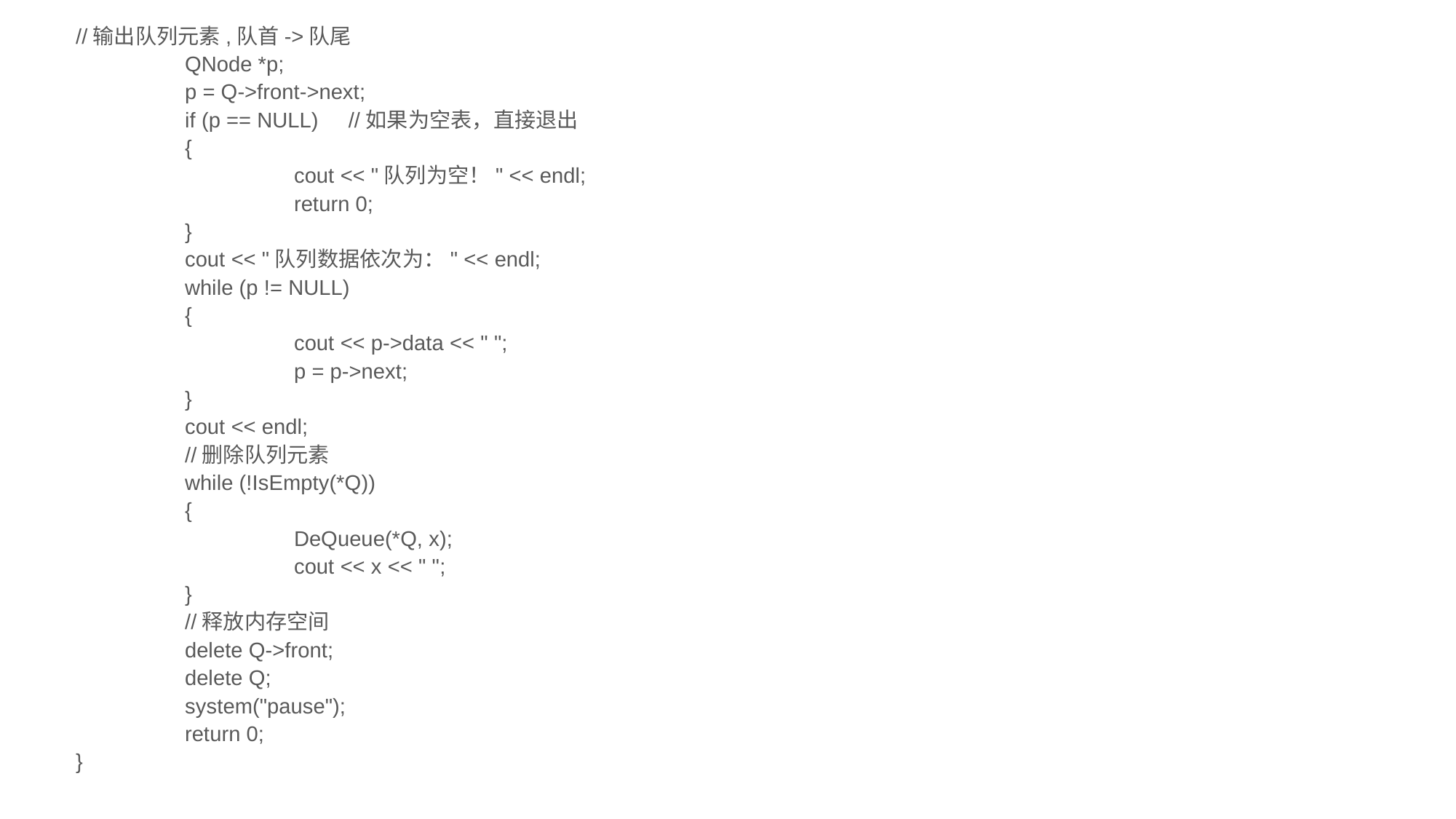

//输出队列元素,队首->队尾
	QNode *p;
	p = Q->front->next;
	if (p == NULL)     //如果为空表，直接退出
	{
		cout << "队列为空！" << endl;
		return 0;
	}
	cout << "队列数据依次为：" << endl;
	while (p != NULL)
	{
		cout << p->data << " ";
		p = p->next;
	}
	cout << endl;
	//删除队列元素
	while (!IsEmpty(*Q))
	{
		DeQueue(*Q, x);
		cout << x << " ";
	}
	//释放内存空间
	delete Q->front;
	delete Q;
	system("pause");
	return 0;
}